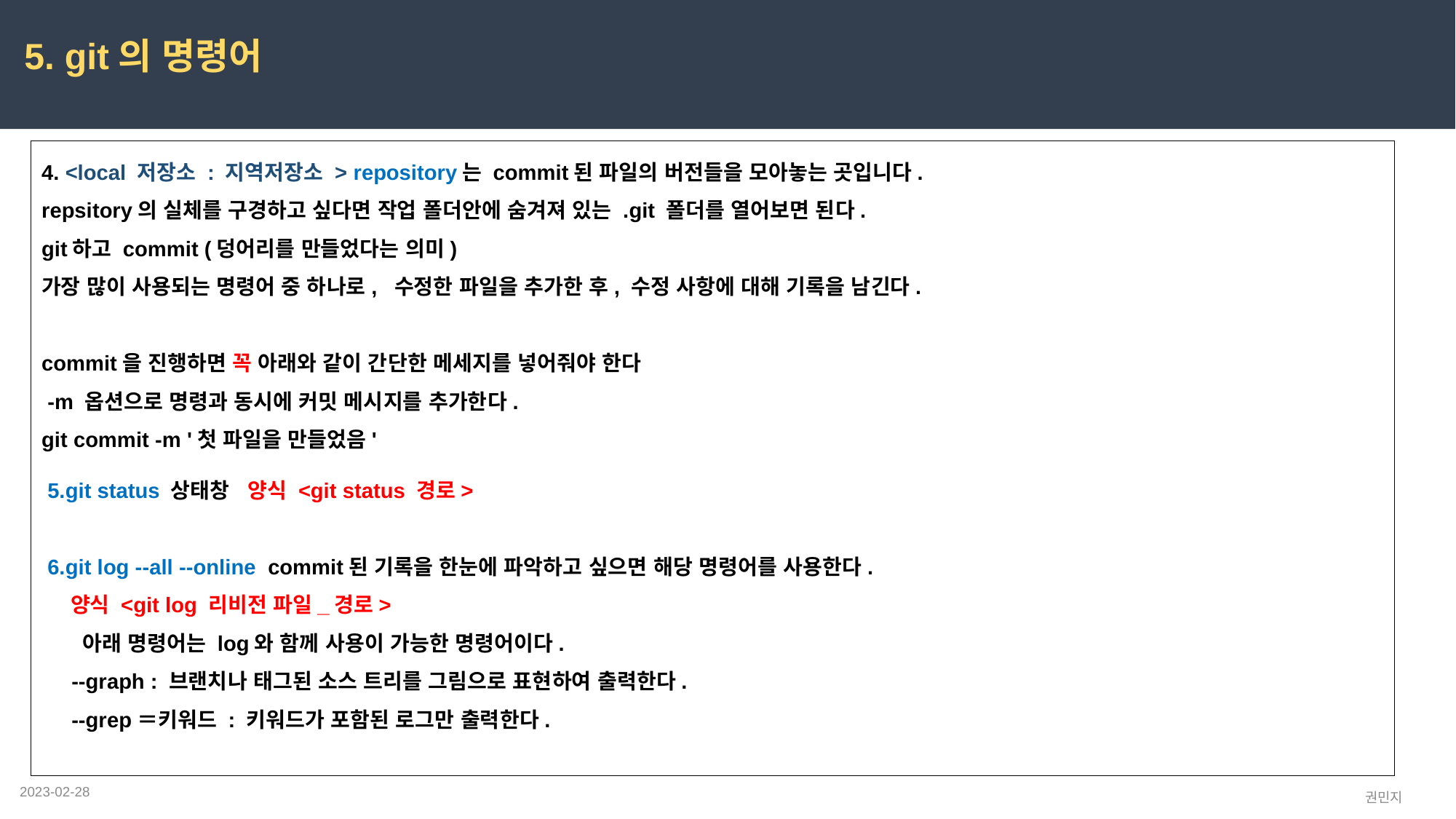

5. git의 명령어
4. <local 저장소 : 지역저장소 > repository는 commit된 파일의 버전들을 모아놓는 곳입니다.
repsitory의 실체를 구경하고 싶다면 작업 폴더안에 숨겨져 있는 .git 폴더를 열어보면 된다.
git하고 commit (덩어리를 만들었다는 의미)
가장 많이 사용되는 명령어 중 하나로,  수정한 파일을 추가한 후, 수정 사항에 대해 기록을 남긴다.
commit을 진행하면 꼭 아래와 같이 간단한 메세지를 넣어줘야 한다
 -m 옵션으로 명령과 동시에 커밋 메시지를 추가한다.
git commit -m '첫 파일을 만들었음'
 5.git status 상태창   양식 <git status 경로>
 6.git log --all --online  commit된 기록을 한눈에 파악하고 싶으면 해당 명령어를 사용한다.
    양식 <git log 리비전 파일_경로>
      아래 명령어는 log와 함께 사용이 가능한 명령어이다.
     --graph : 브랜치나 태그된 소스 트리를 그림으로 표현하여 출력한다.
     --grep＝키워드 : 키워드가 포함된 로그만 출력한다.

2023-02-28
권민지